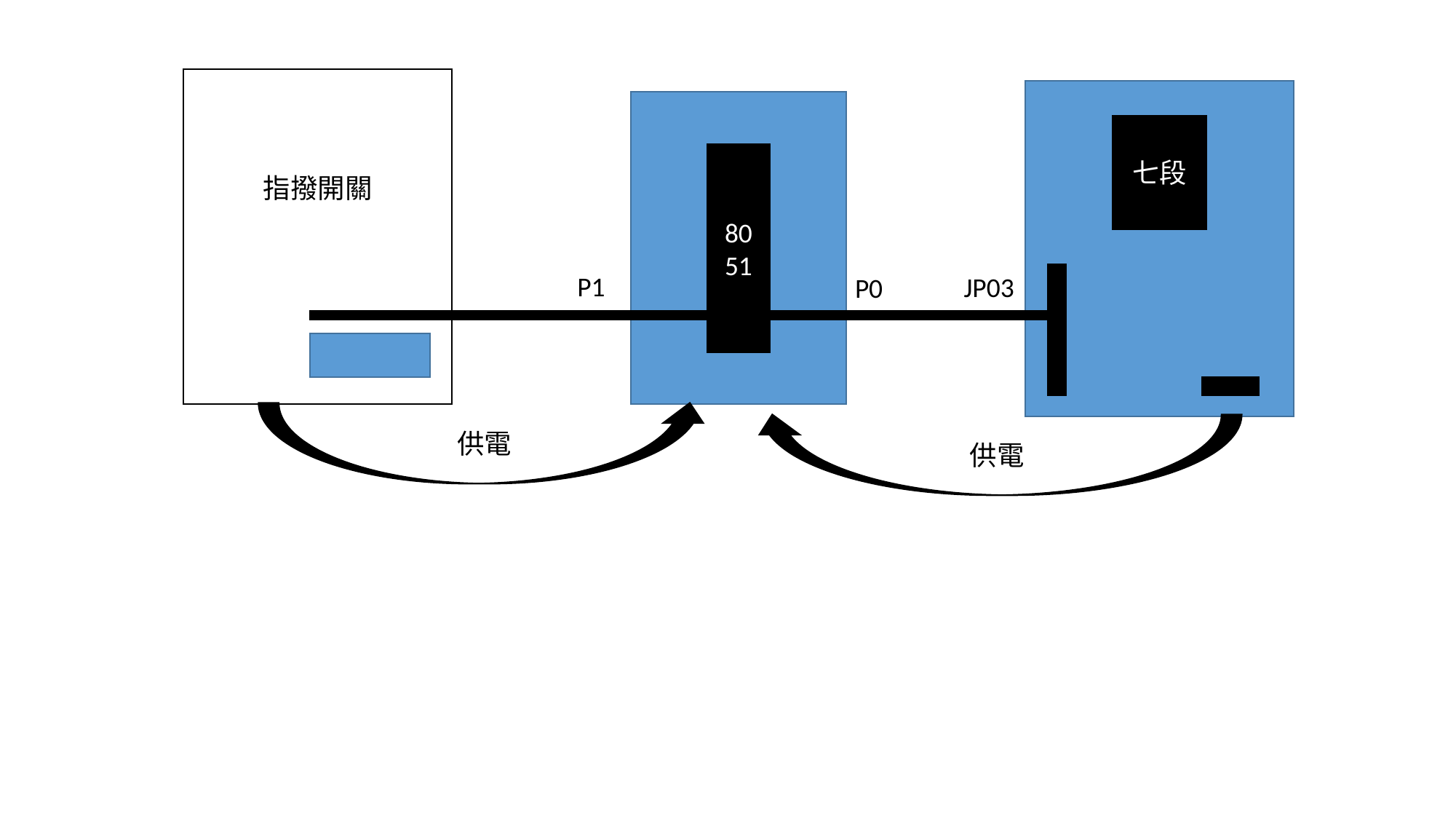

指撥開關

七段
8051
P1

JP03
P0

供電
供電